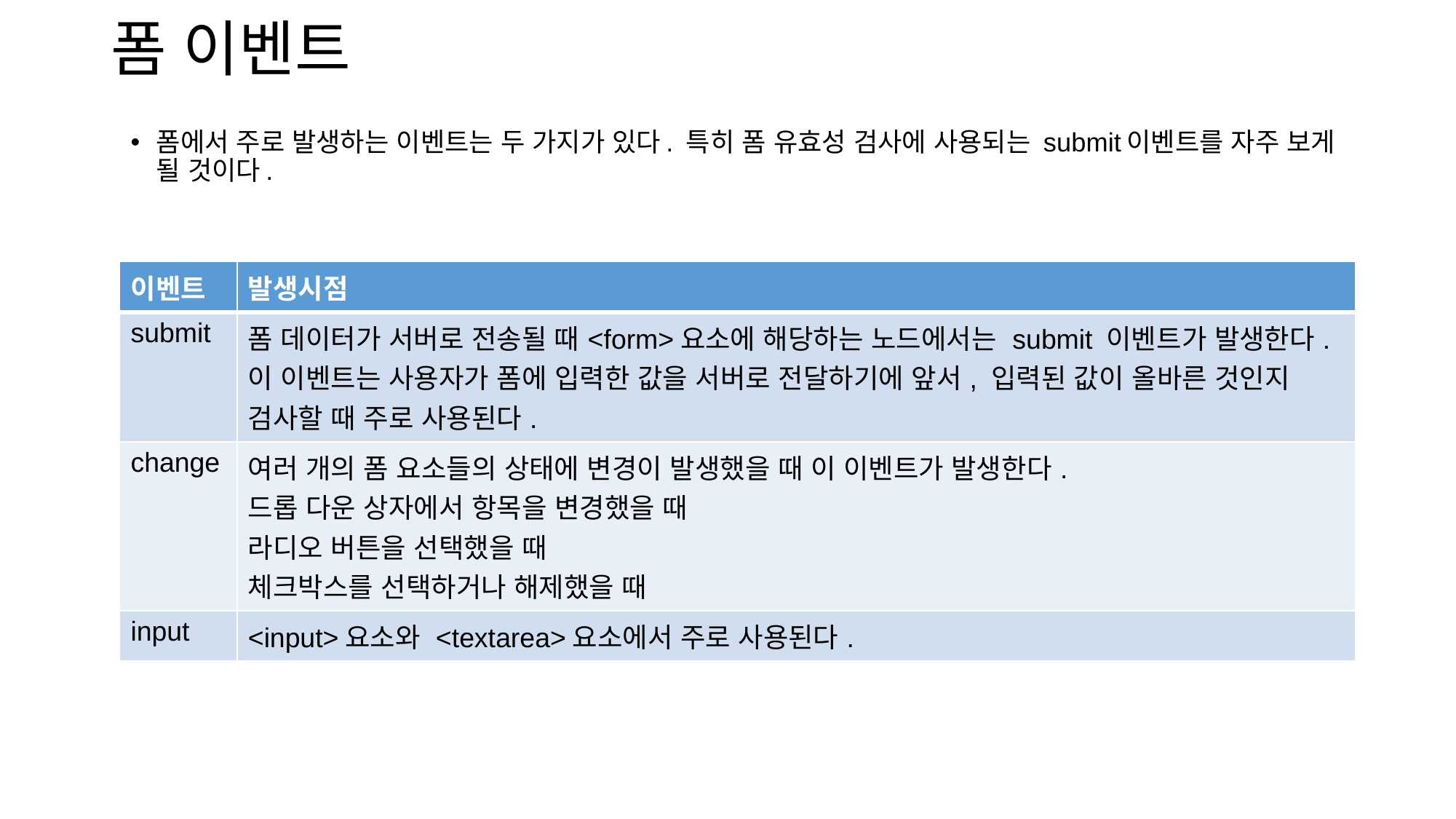

# 폼 이벤트
폼에서 주로 발생하는 이벤트는 두 가지가 있다. 특히 폼 유효성 검사에 사용되는 submit이벤트를 자주 보게 될 것이다.
| 이벤트 | 발생시점 |
| --- | --- |
| submit | 폼 데이터가 서버로 전송될 때<form>요소에 해당하는 노드에서는 submit 이벤트가 발생한다. 이 이벤트는 사용자가 폼에 입력한 값을 서버로 전달하기에 앞서, 입력된 값이 올바른 것인지 검사할 때 주로 사용된다. |
| change | 여러 개의 폼 요소들의 상태에 변경이 발생했을 때 이 이벤트가 발생한다. 드롭 다운 상자에서 항목을 변경했을 때 라디오 버튼을 선택했을 때 체크박스를 선택하거나 해제했을 때 |
| input | <input>요소와 <textarea>요소에서 주로 사용된다. |